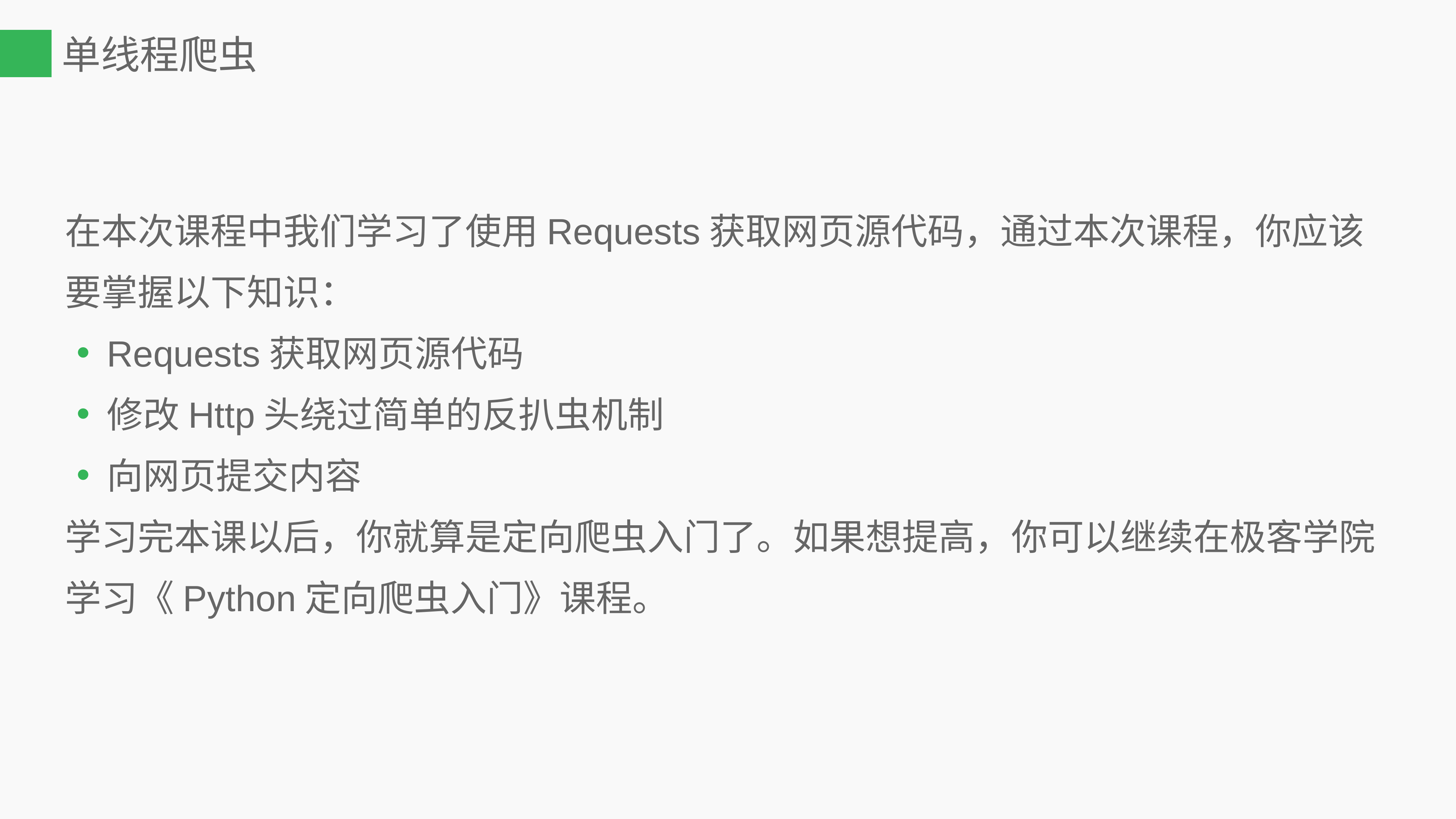

# 单线程爬虫
在本次课程中我们学习了使用Requests获取网页源代码，通过本次课程，你应该要掌握以下知识：
Requests获取网页源代码
修改Http头绕过简单的反扒虫机制
向网页提交内容
学习完本课以后，你就算是定向爬虫入门了。如果想提高，你可以继续在极客学院学习《Python定向爬虫入门》课程。